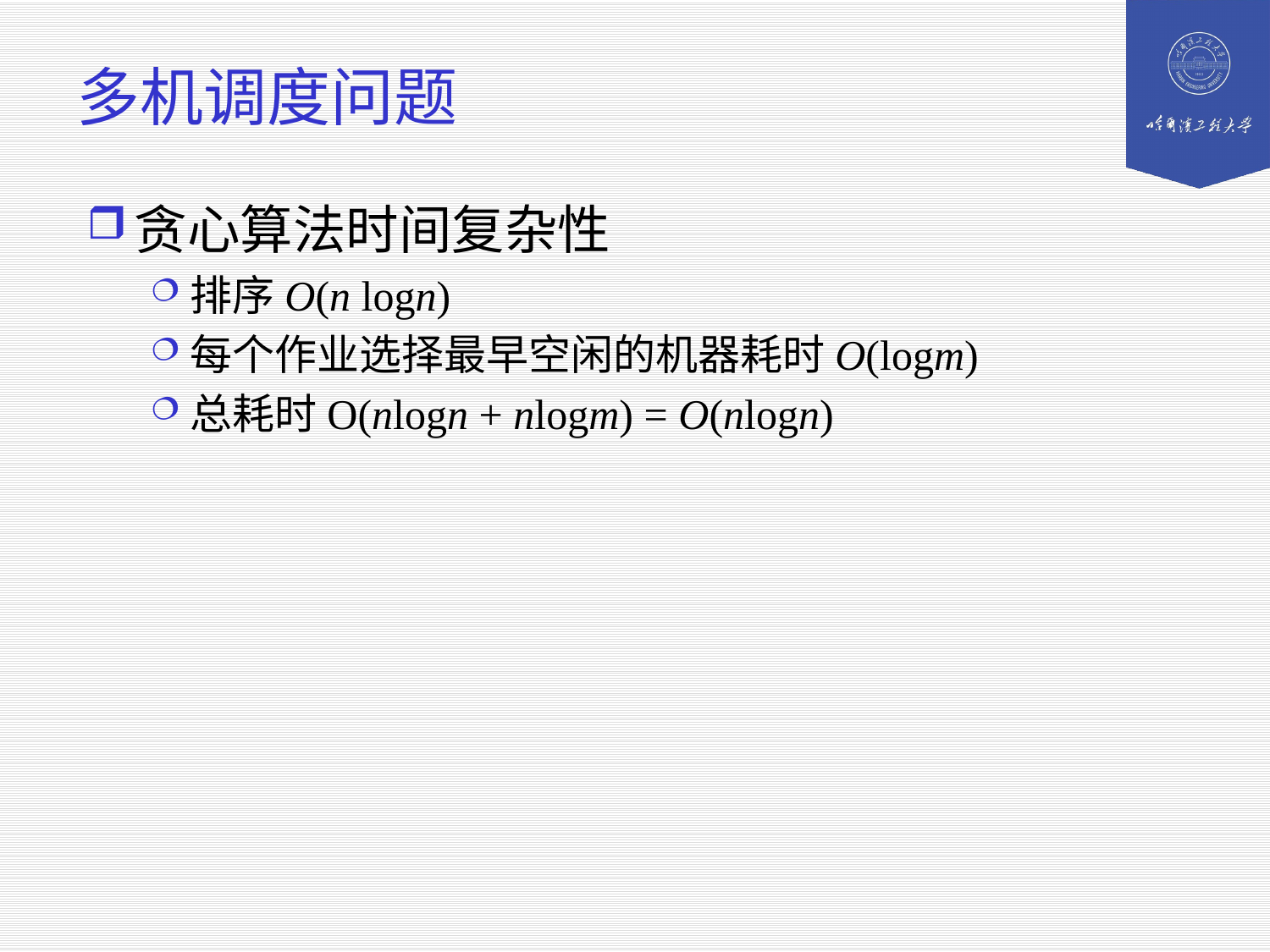

# 多机调度问题
贪心算法时间复杂性
排序O(n logn)
每个作业选择最早空闲的机器耗时O(logm)
总耗时O(nlogn + nlogm) = O(nlogn)